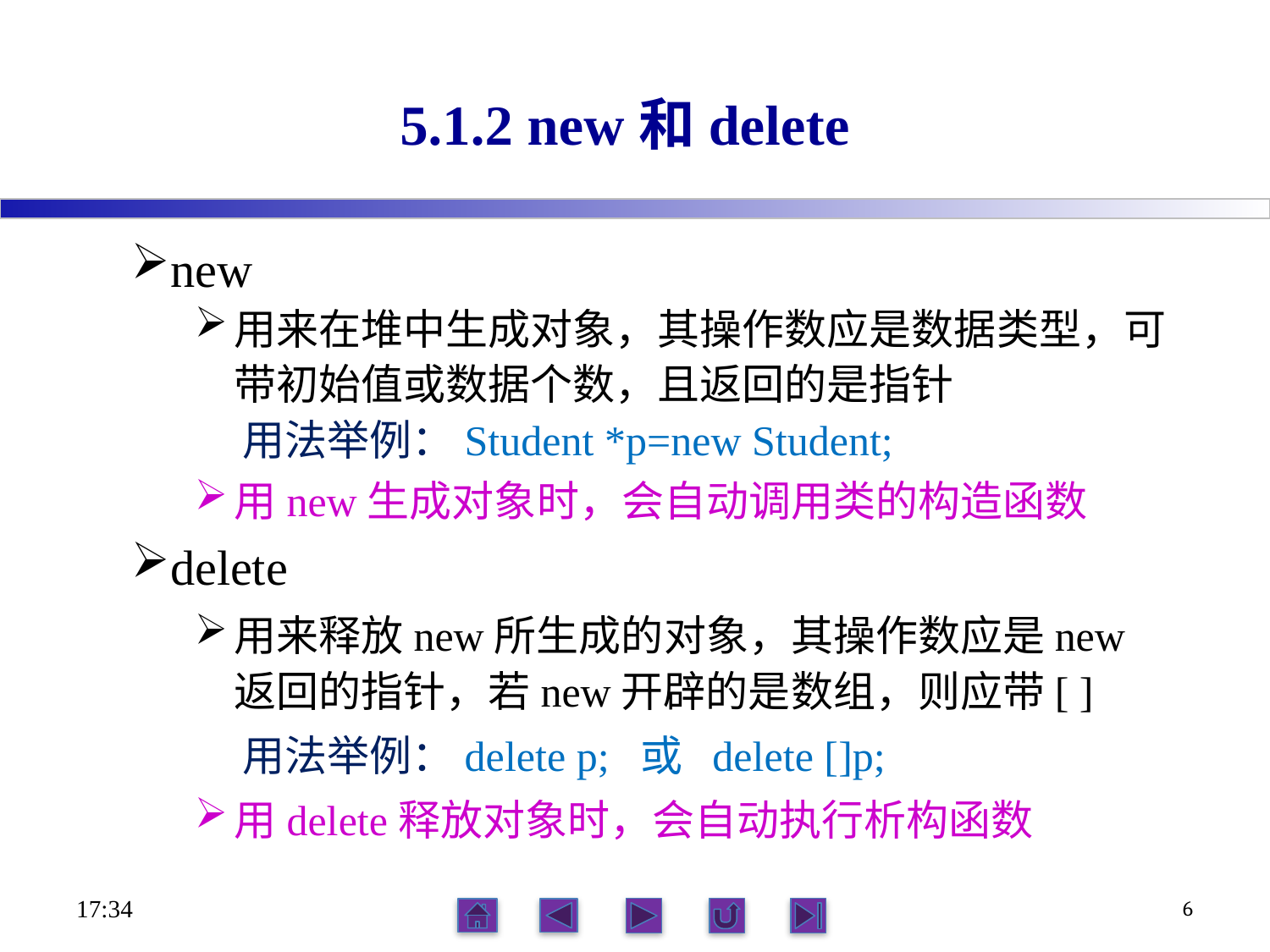

# 5.1.2 new和delete
new
用来在堆中生成对象，其操作数应是数据类型，可带初始值或数据个数，且返回的是指针
    用法举例：Student *p=new Student;
用new生成对象时，会自动调用类的构造函数
delete
用来释放new所生成的对象，其操作数应是new返回的指针，若new开辟的是数组，则应带[ ]
    用法举例：delete p;  或  delete []p;
用delete释放对象时，会自动执行析构函数

17:34
6